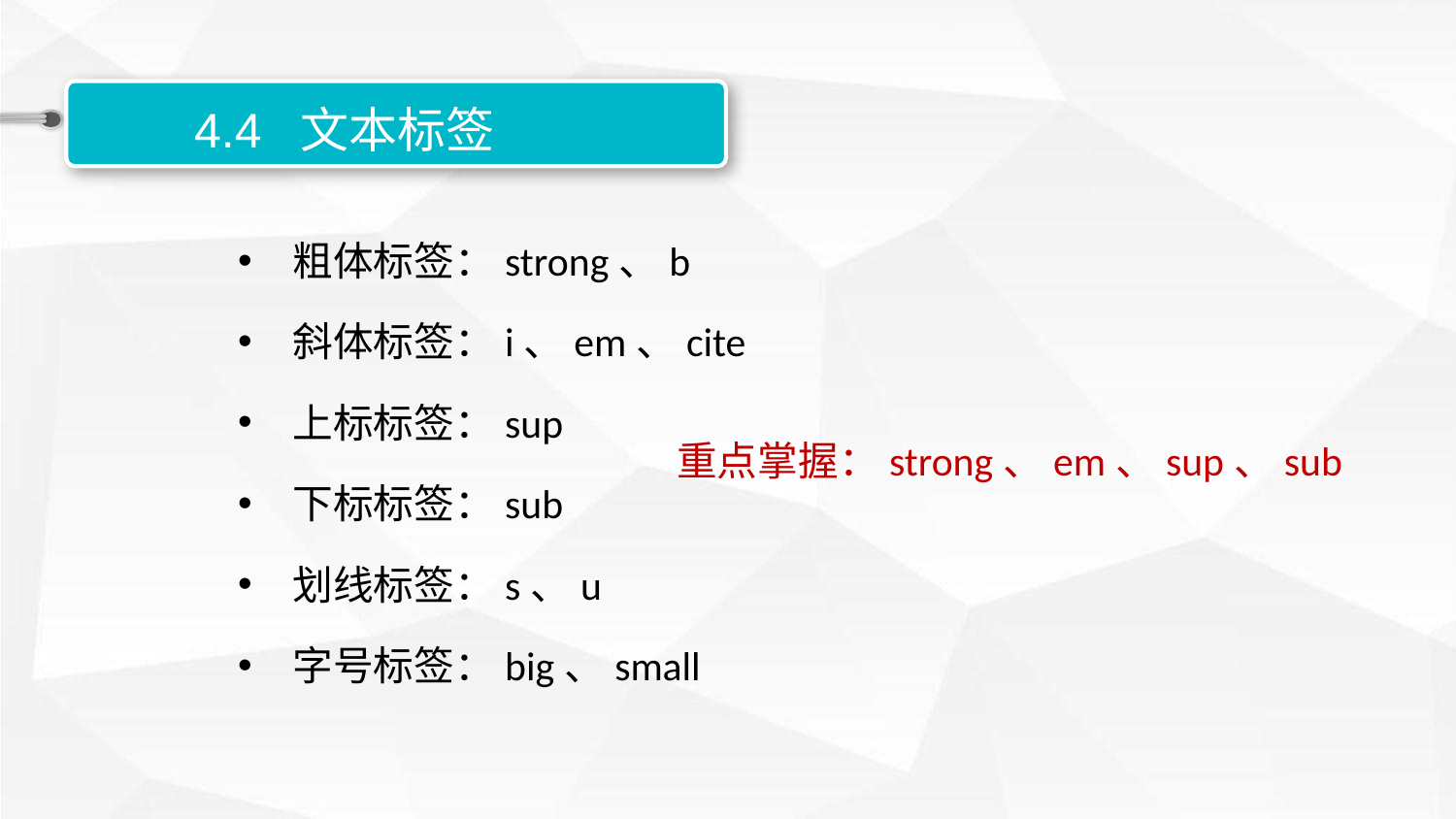

4.4  文本标签

粗体标签：strong、b
斜体标签：i、em、cite
上标标签：sup
下标标签：sub
划线标签：s、u
字号标签：big、small
重点掌握：strong、em、sup、sub